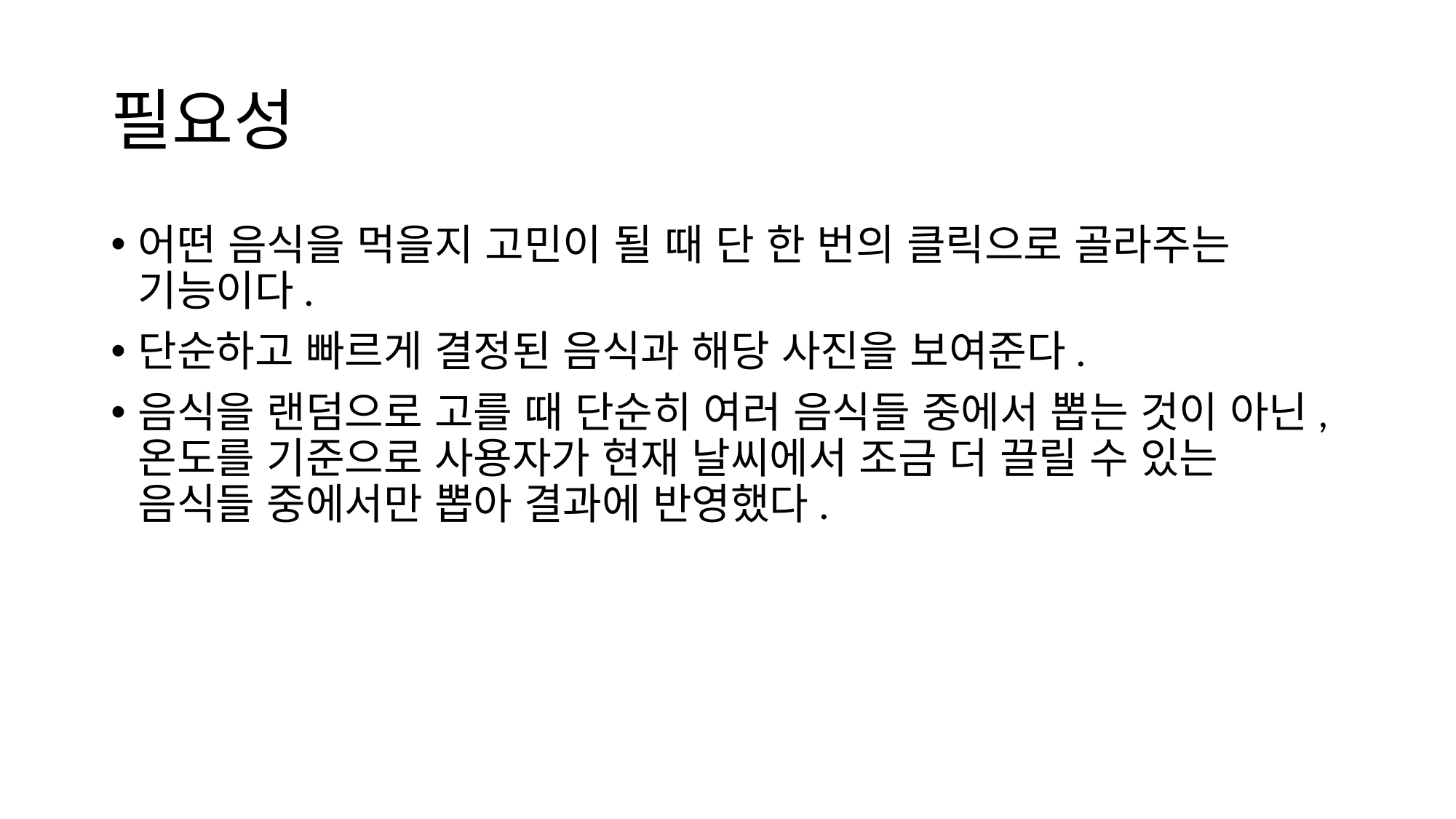

# 필요성
어떤 음식을 먹을지 고민이 될 때 단 한 번의 클릭으로 골라주는 기능이다.
단순하고 빠르게 결정된 음식과 해당 사진을 보여준다.
음식을 랜덤으로 고를 때 단순히 여러 음식들 중에서 뽑는 것이 아닌, 온도를 기준으로 사용자가 현재 날씨에서 조금 더 끌릴 수 있는 음식들 중에서만 뽑아 결과에 반영했다.